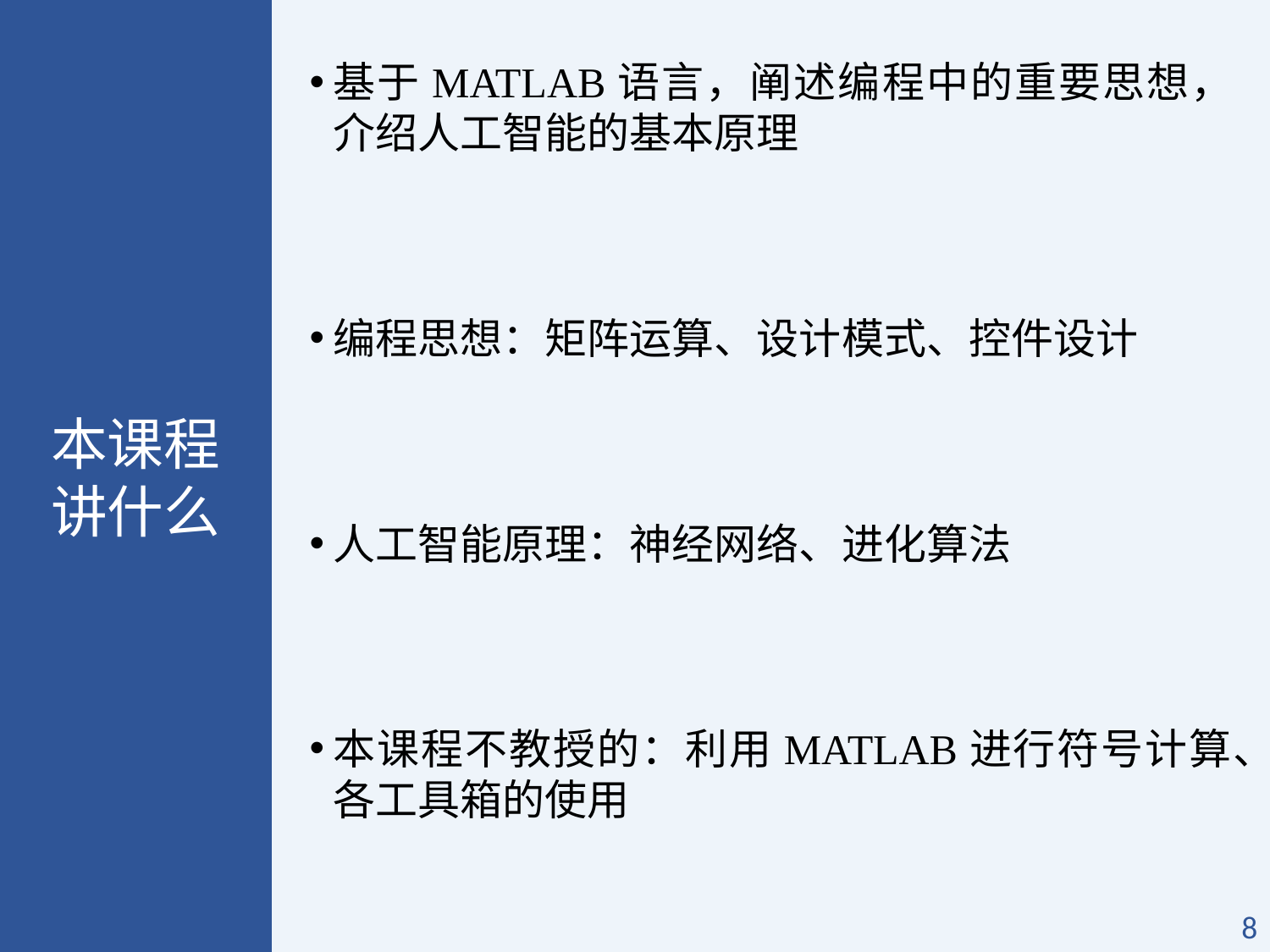

基于MATLAB语言，阐述编程中的重要思想，介绍人工智能的基本原理

编程思想：矩阵运算、设计模式、控件设计

人工智能原理：神经网络、进化算法

本课程不教授的：利用MATLAB进行符号计算、各工具箱的使用
本课程
讲什么